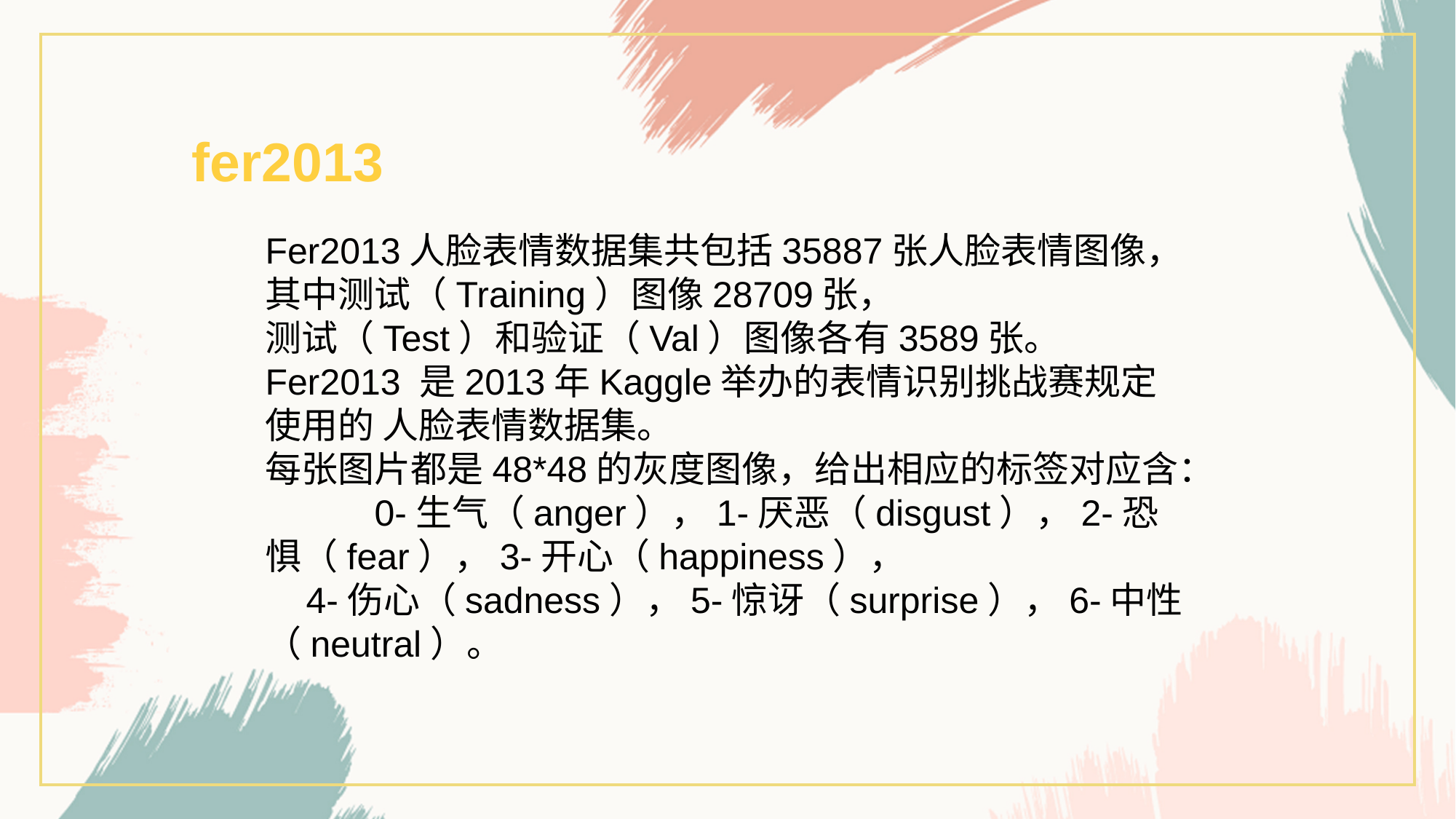

fer2013
Fer2013人脸表情数据集共包括35887张人脸表情图像，
其中测试（Training）图像28709张，
测试（Test）和验证（Val）图像各有3589张。
Fer2013 是2013年Kaggle举办的表情识别挑战赛规定使用的 人脸表情数据集。
每张图片都是48*48的灰度图像，给出相应的标签对应含：
	0-生气（anger），1-厌恶（disgust），2-恐惧（fear），3-开心（happiness），
    4-伤心（sadness），5-惊讶（surprise），6-中性（neutral）。